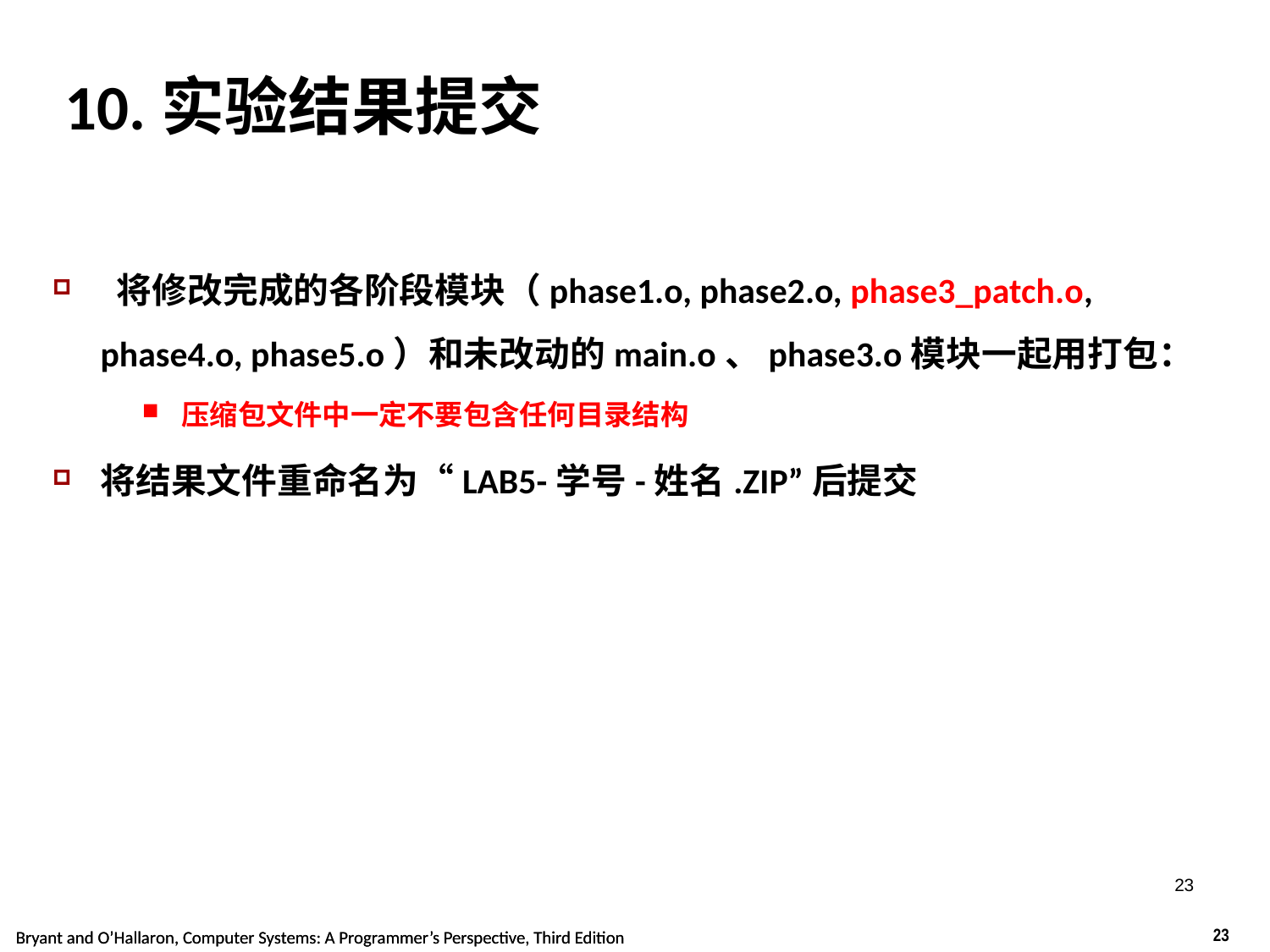

10.实验结果提交
 将修改完成的各阶段模块（phase1.o, phase2.o, phase3_patch.o, phase4.o, phase5.o）和未改动的main.o、phase3.o模块一起用打包：
压缩包文件中一定不要包含任何目录结构
将结果文件重命名为“LAB5-学号-姓名.ZIP”后提交

23